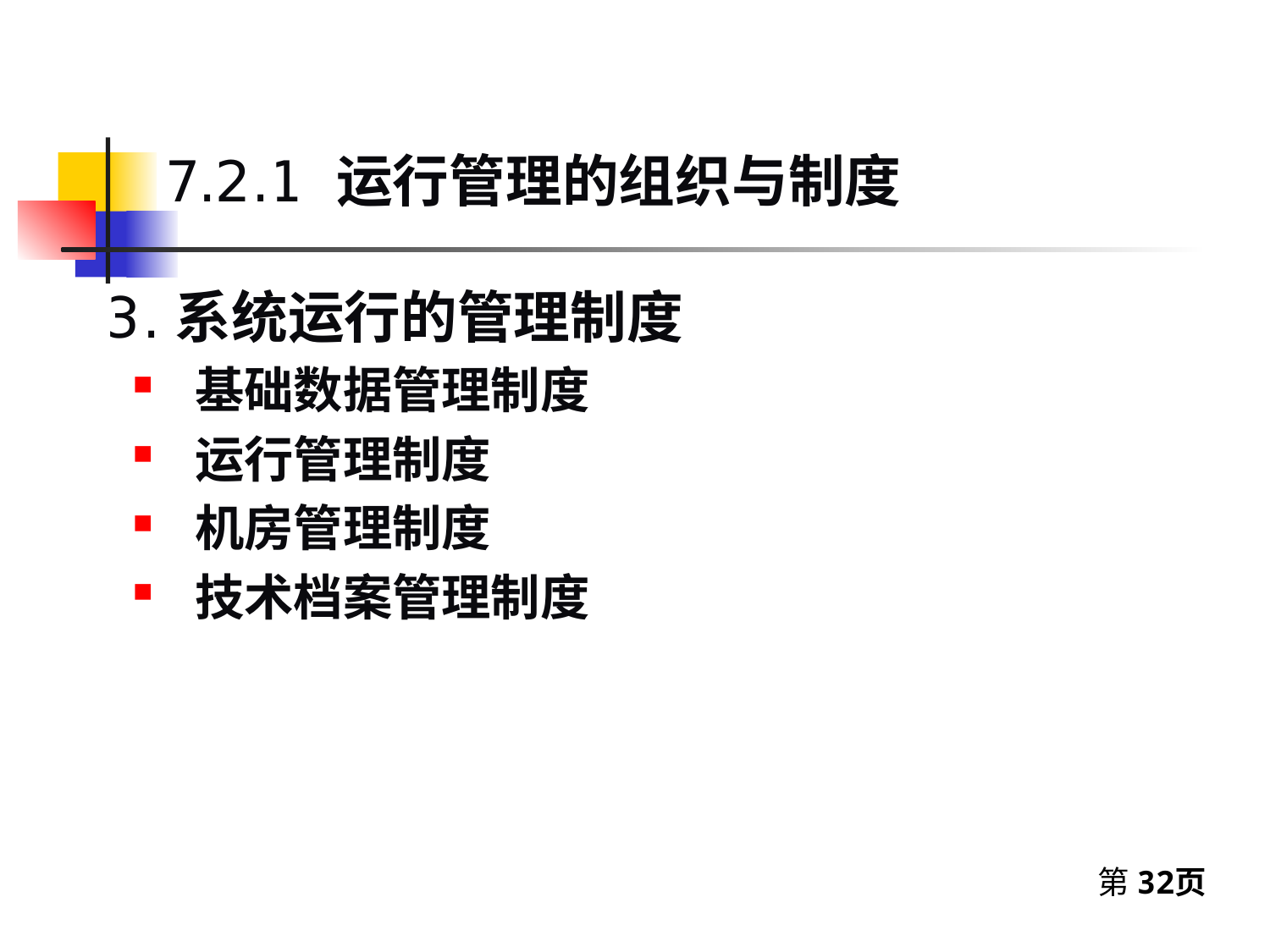

7.2.1 运行管理的组织与制度
3.系统运行的管理制度
基础数据管理制度
运行管理制度
机房管理制度
技术档案管理制度